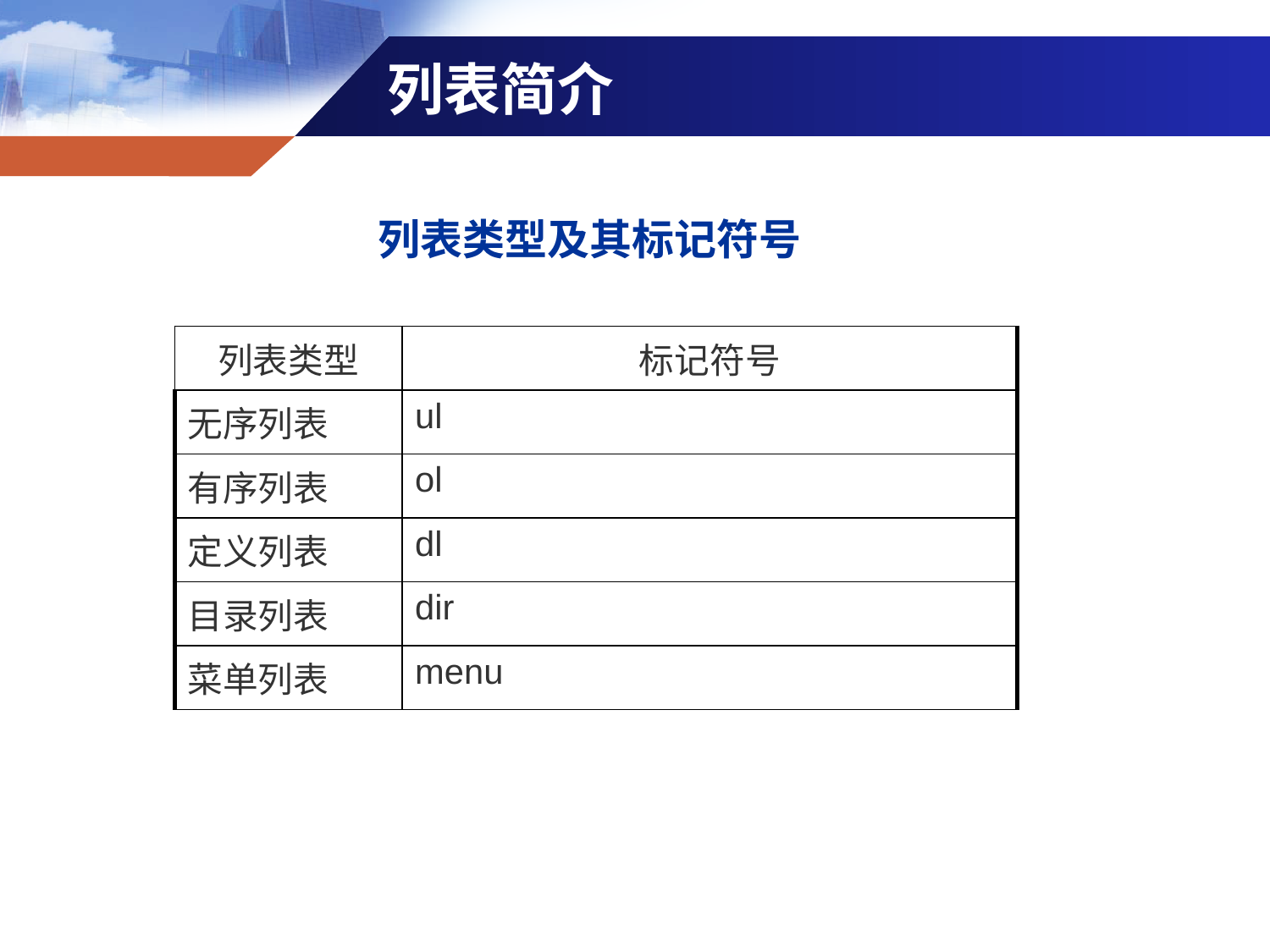

# 列表简介
列表类型及其标记符号
| 列表类型 | 标记符号 |
| --- | --- |
| 无序列表 | ul |
| 有序列表 | ol |
| 定义列表 | dl |
| 目录列表 | dir |
| 菜单列表 | menu |